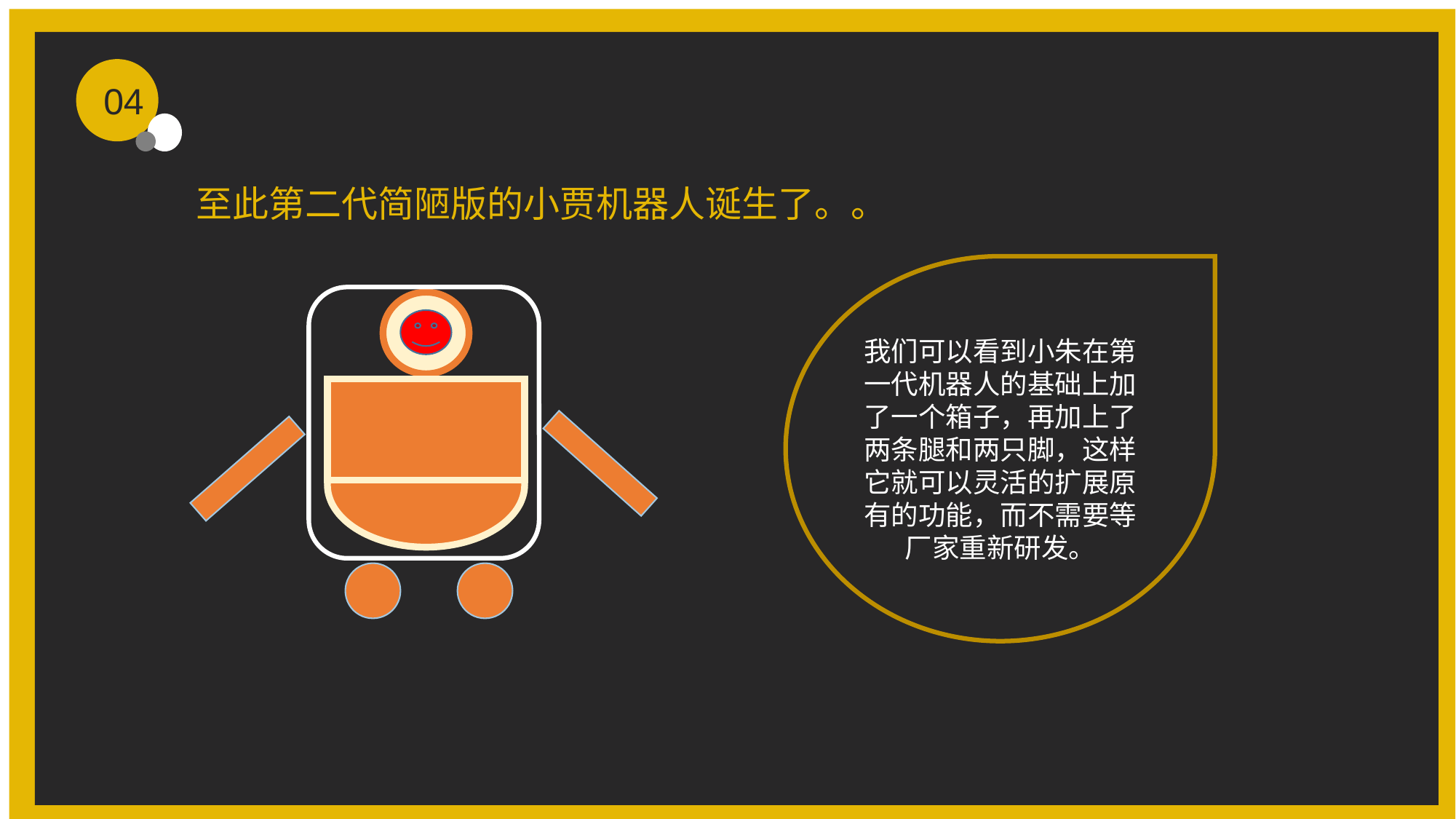

04

至此第二代简陋版的小贾机器人诞生了。。
我们可以看到小朱在第一代机器人的基础上加了一个箱子，再加上了两条腿和两只脚，这样它就可以灵活的扩展原有的功能，而不需要等厂家重新研发。